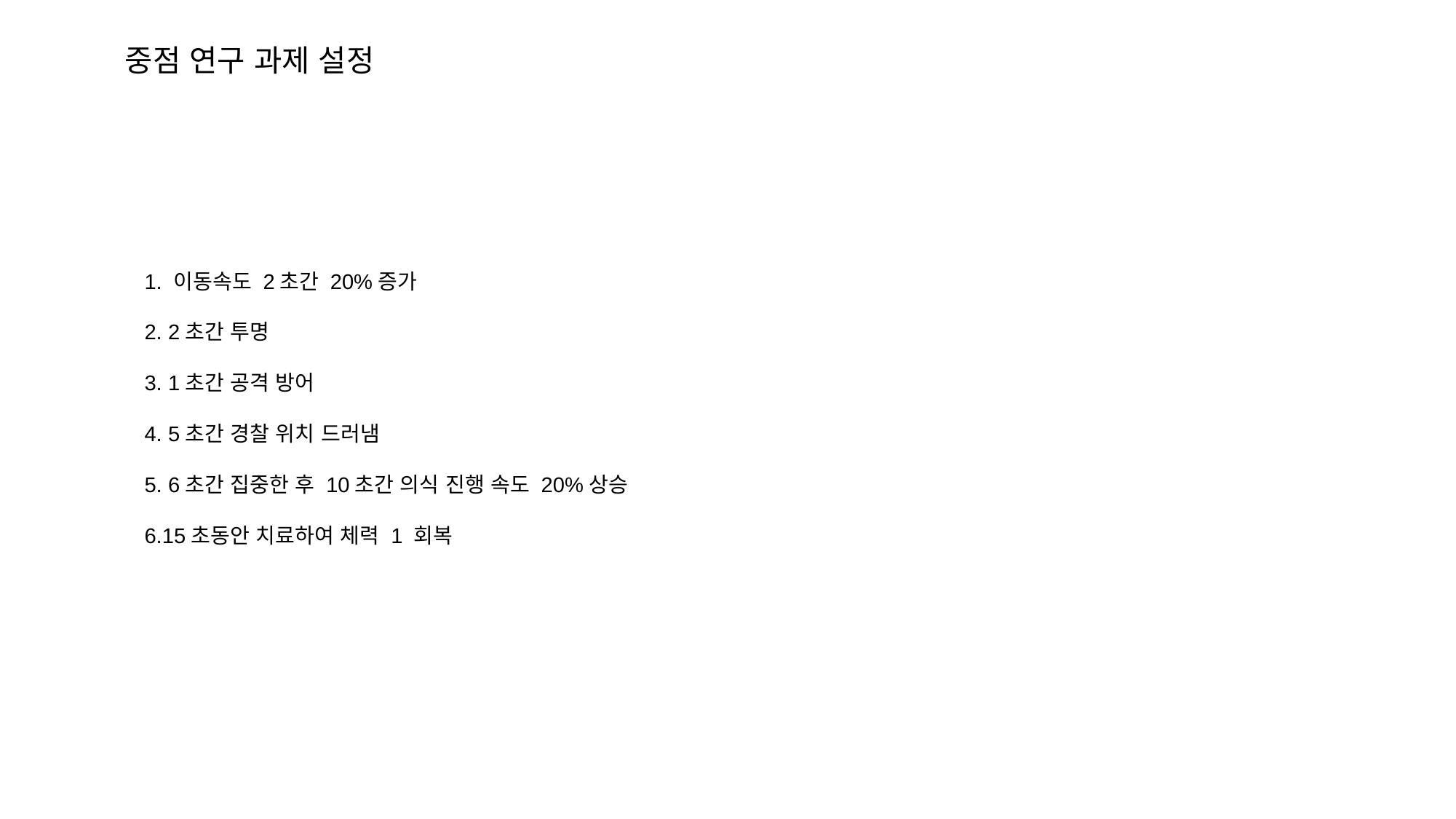

# 중점 연구 과제 설정
1. 이동속도 2초간 20%증가

2. 2초간 투명

3. 1초간 공격 방어

4. 5초간 경찰 위치 드러냄

5. 6초간 집중한 후 10초간 의식 진행 속도 20%상승

6.15초동안 치료하여 체력 1 회복